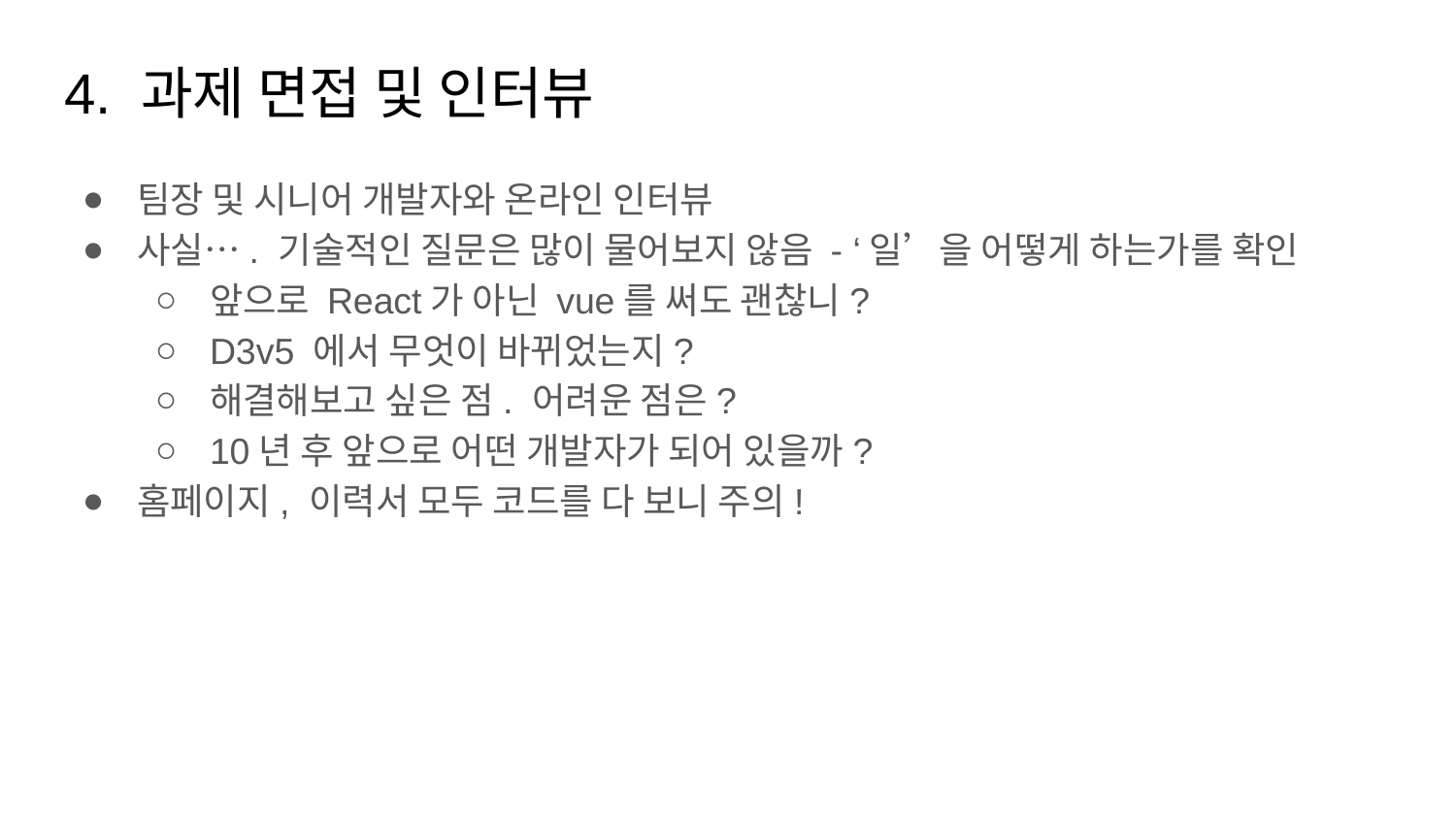

# 4. 과제 면접 및 인터뷰
팀장 및 시니어 개발자와 온라인 인터뷰
사실…. 기술적인 질문은 많이 물어보지 않음 - ‘일’을 어떻게 하는가를 확인
앞으로 React가 아닌 vue를 써도 괜찮니?
D3v5 에서 무엇이 바뀌었는지?
해결해보고 싶은 점. 어려운 점은?
10년 후 앞으로 어떤 개발자가 되어 있을까?
홈페이지, 이력서 모두 코드를 다 보니 주의!